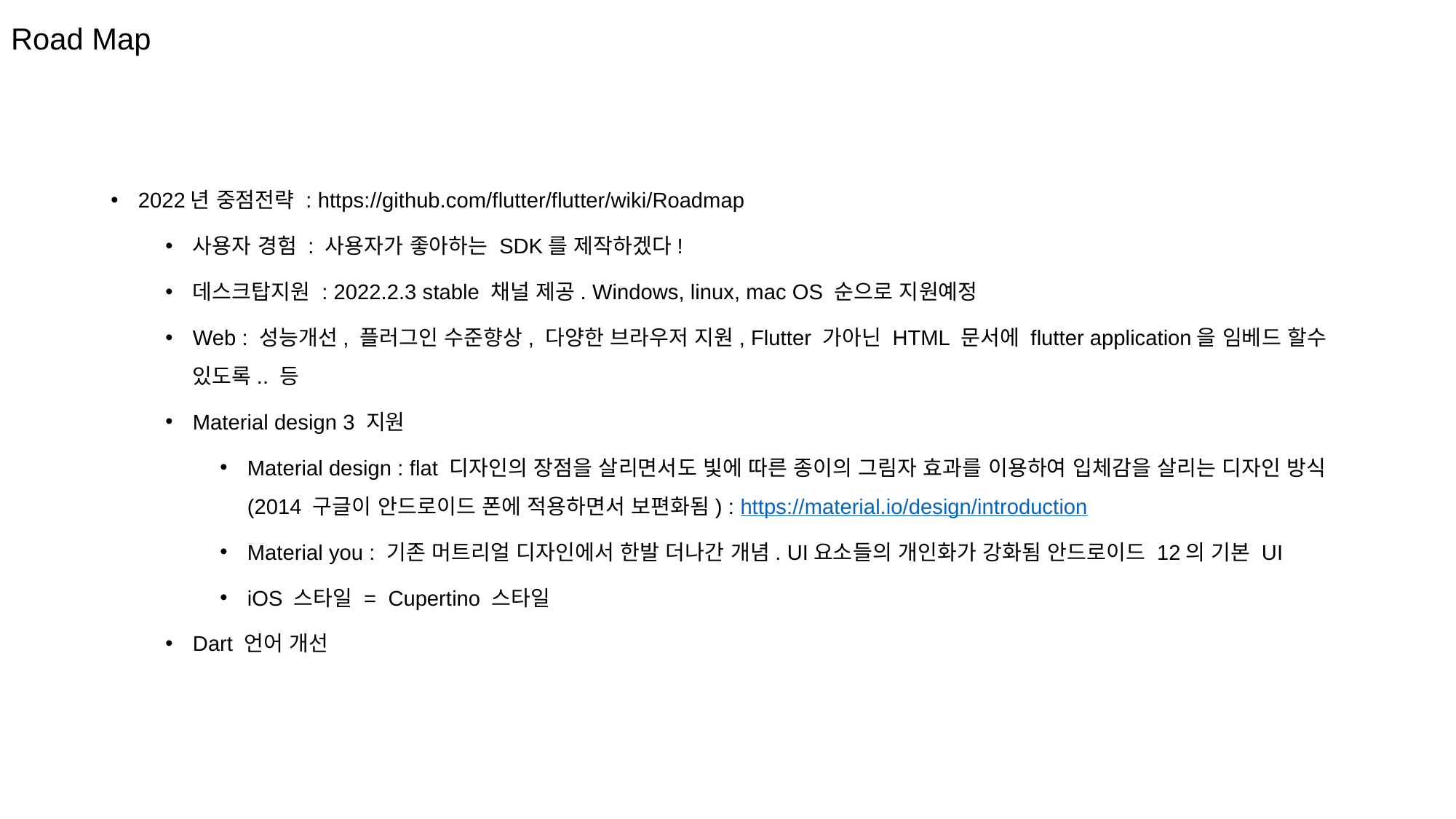

# Road Map
2022년 중점전략 : https://github.com/flutter/flutter/wiki/Roadmap
사용자 경험 : 사용자가 좋아하는 SDK를 제작하겠다!
데스크탑지원 : 2022.2.3 stable 채널 제공. Windows, linux, mac OS 순으로 지원예정
Web : 성능개선, 플러그인 수준향상, 다양한 브라우저 지원, Flutter 가아닌 HTML 문서에 flutter application을 임베드 할수 있도록.. 등
Material design 3 지원
Material design : flat 디자인의 장점을 살리면서도 빛에 따른 종이의 그림자 효과를 이용하여 입체감을 살리는 디자인 방식(2014 구글이 안드로이드 폰에 적용하면서 보편화됨) : https://material.io/design/introduction
Material you : 기존 머트리얼 디자인에서 한발 더나간 개념. UI요소들의 개인화가 강화됨 안드로이드 12의 기본 UI
iOS 스타일 =  Cupertino 스타일
Dart 언어 개선